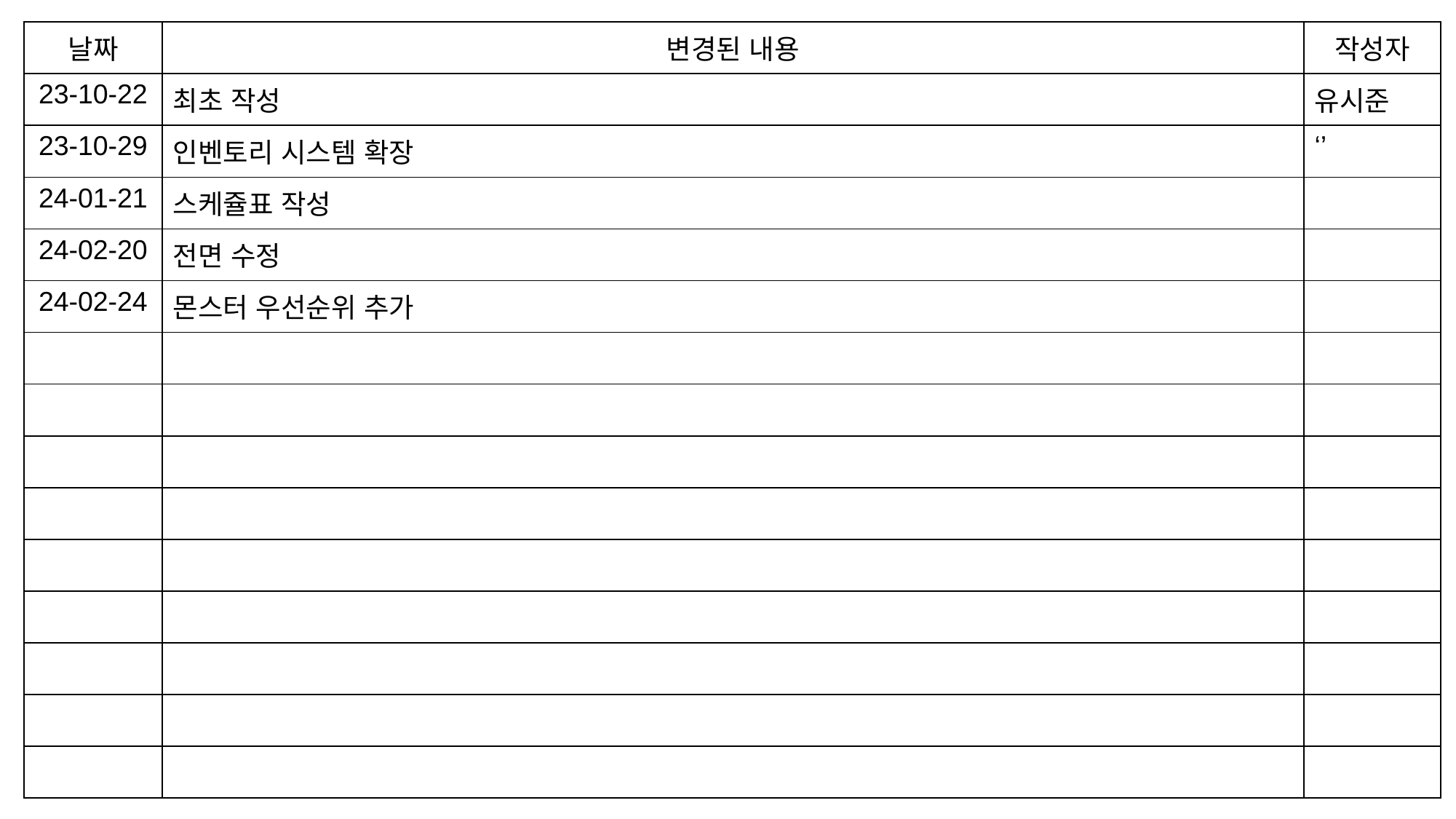

| 날짜 | 변경된 내용 | 작성자 |
| --- | --- | --- |
| 23-10-22 | 최초 작성 | 유시준 |
| 23-10-29 | 인벤토리 시스템 확장 | ‘’ |
| 24-01-21 | 스케쥴표 작성 |  |
| 24-02-20 | 전면 수정 |  |
| 24-02-24 | 몬스터 우선순위 추가 |  |
|  |  |  |
|  |  |  |
|  |  |  |
|  |  |  |
|  |  |  |
|  |  |  |
|  |  |  |
|  |  |  |
|  |  |  |